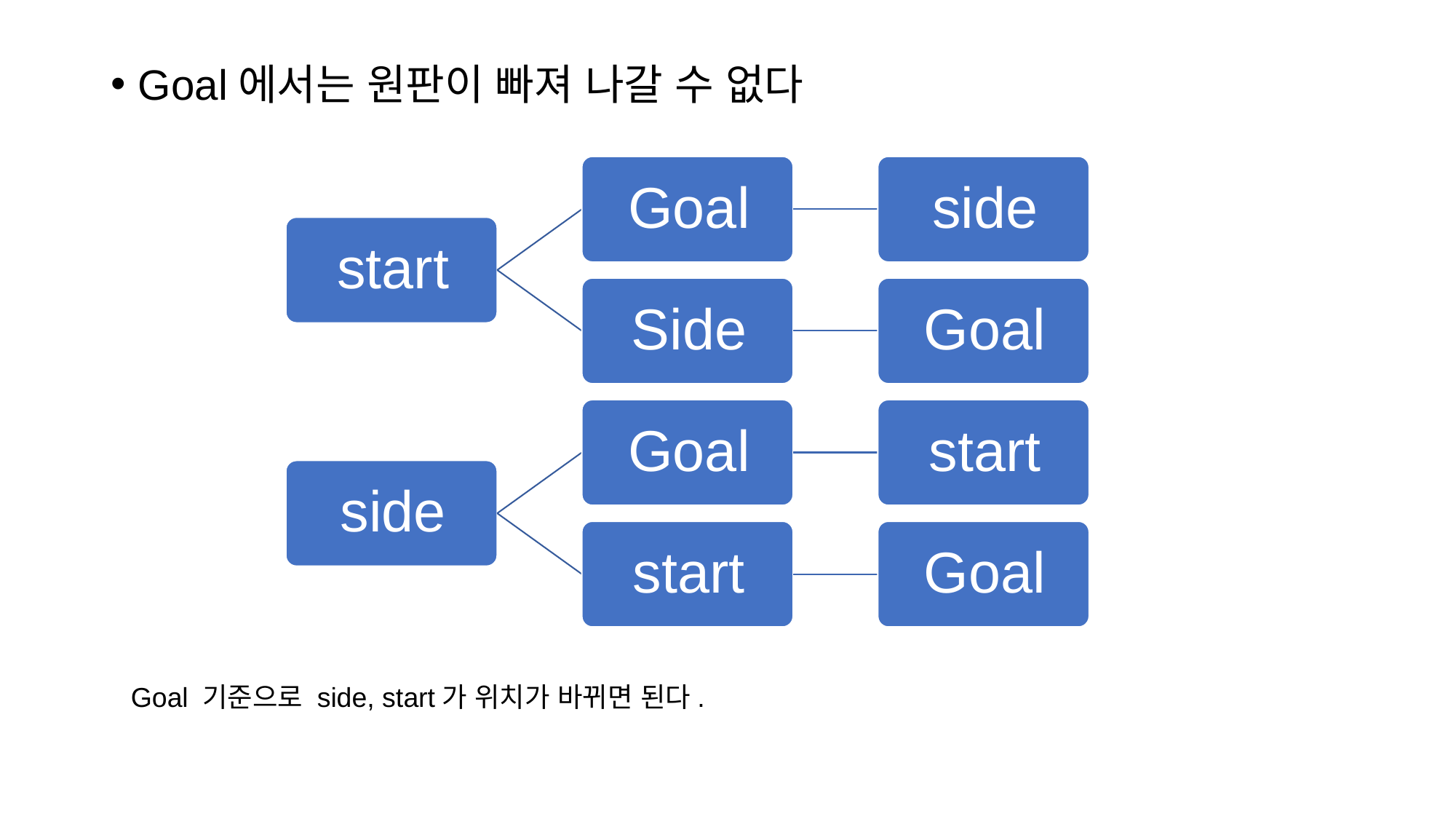

Goal에서는 원판이 빠져 나갈 수 없다
start

Goal

side

Side

Goal
side

Goal

start

start

Goal
Goal 기준으로 side, start가 위치가 바뀌면 된다.